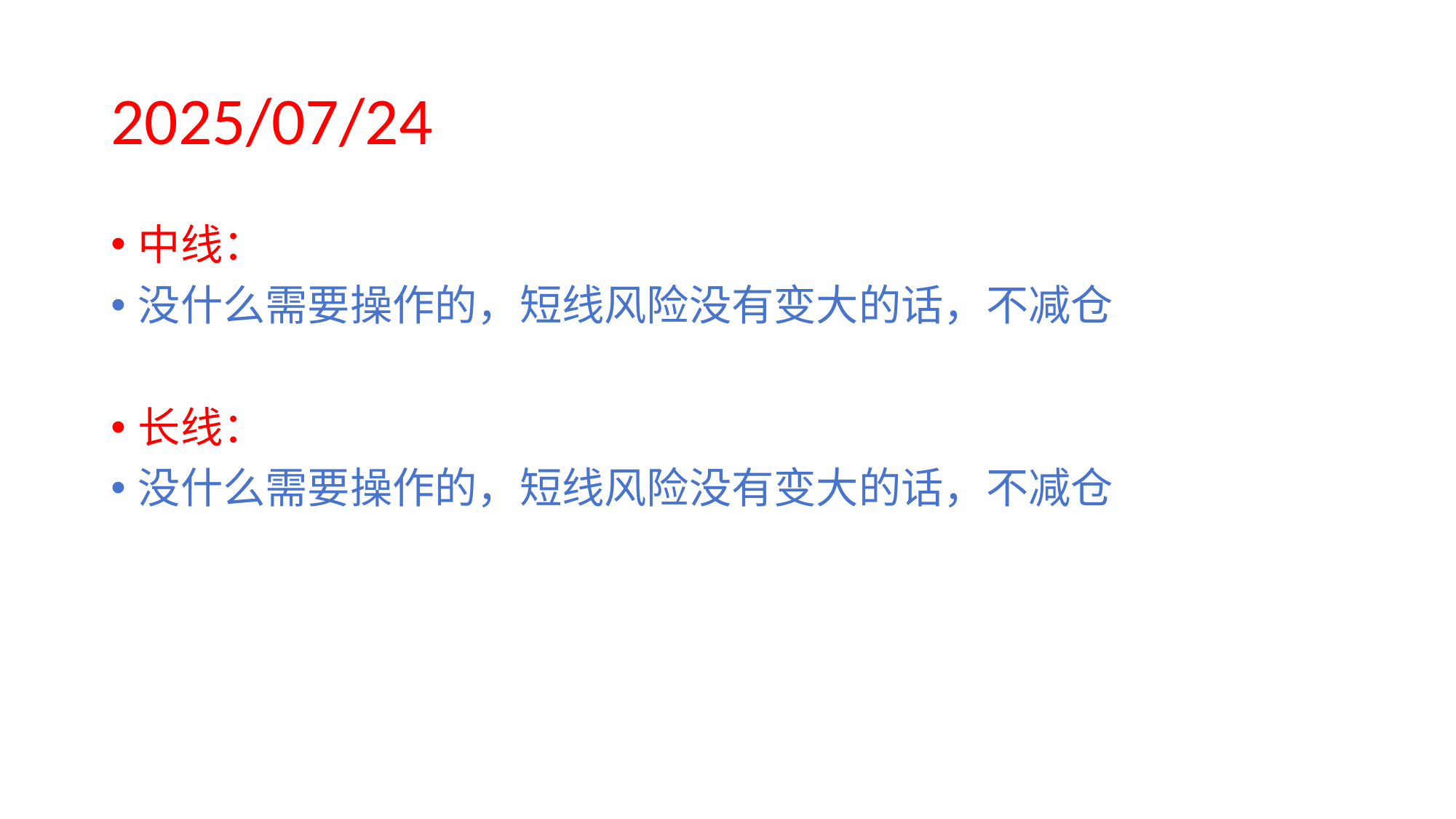

# 2025/07/24
中线：
没什么需要操作的，短线风险没有变大的话，不减仓

长线：
没什么需要操作的，短线风险没有变大的话，不减仓